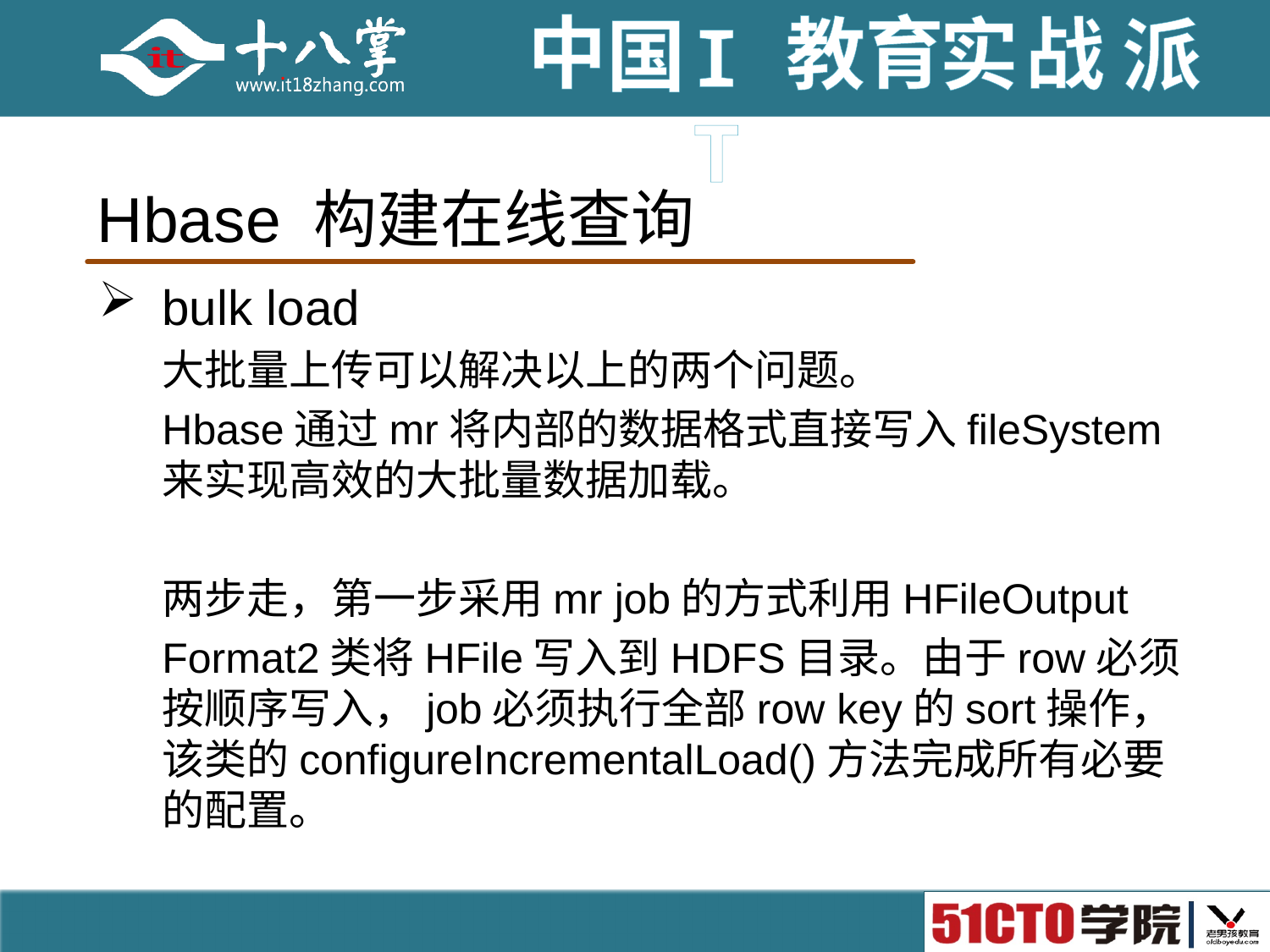

# Hbase 构建在线查询
bulk load
大批量上传可以解决以上的两个问题。
Hbase通过mr将内部的数据格式直接写入fileSystem来实现高效的大批量数据加载。

两步走，第一步采用mr job的方式利用HFileOutput
Format2类将HFile写入到HDFS目录。由于row必须按顺序写入，job必须执行全部row key的sort操作，该类的configureIncrementalLoad()方法完成所有必要的配置。